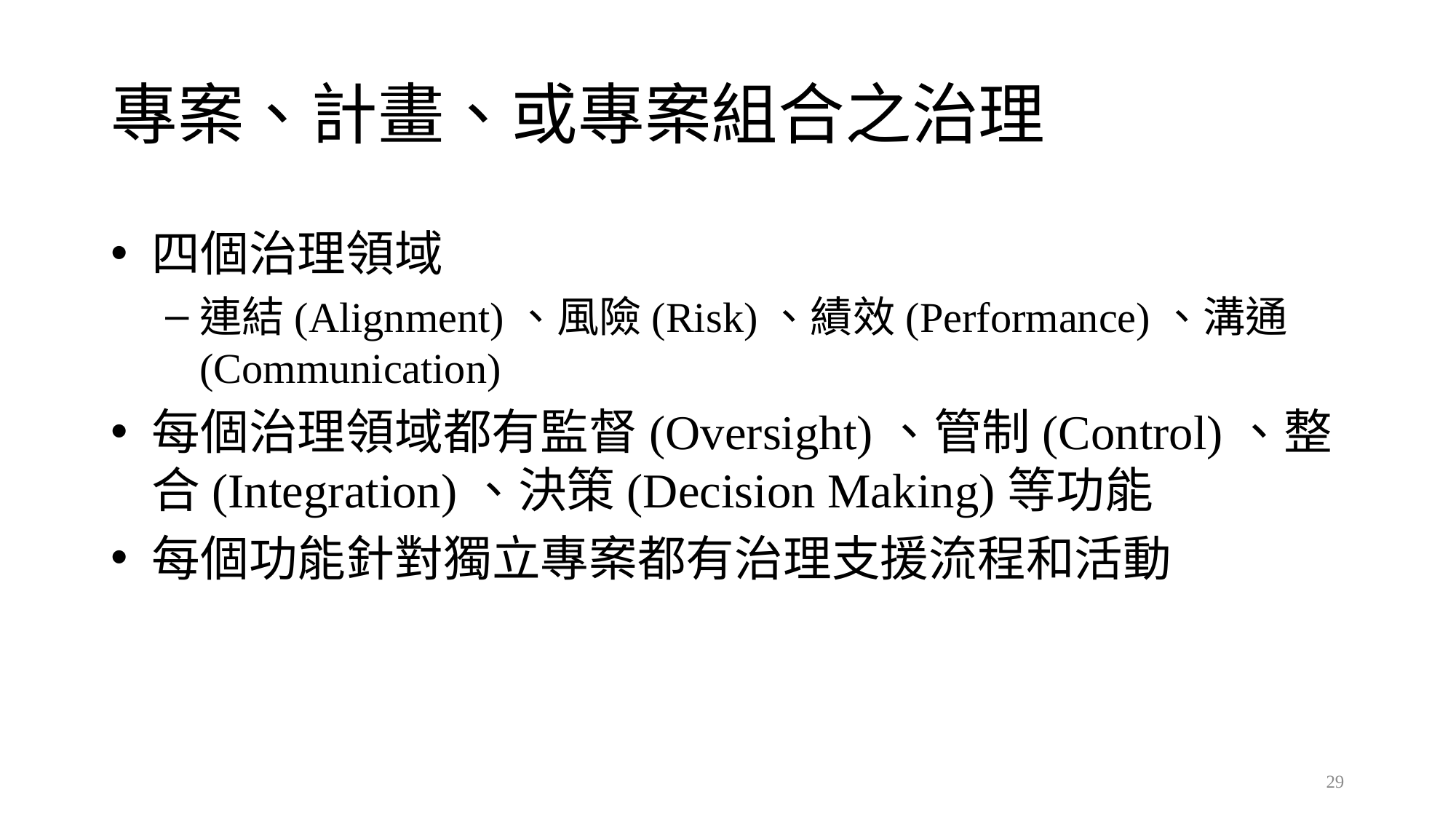

# 專案、計畫、或專案組合之治理
四個治理領域
連結(Alignment)、風險(Risk)、績效(Performance)、溝通(Communication)
每個治理領域都有監督(Oversight)、管制(Control)、整合(Integration)、決策(Decision Making)等功能
每個功能針對獨立專案都有治理支援流程和活動
29